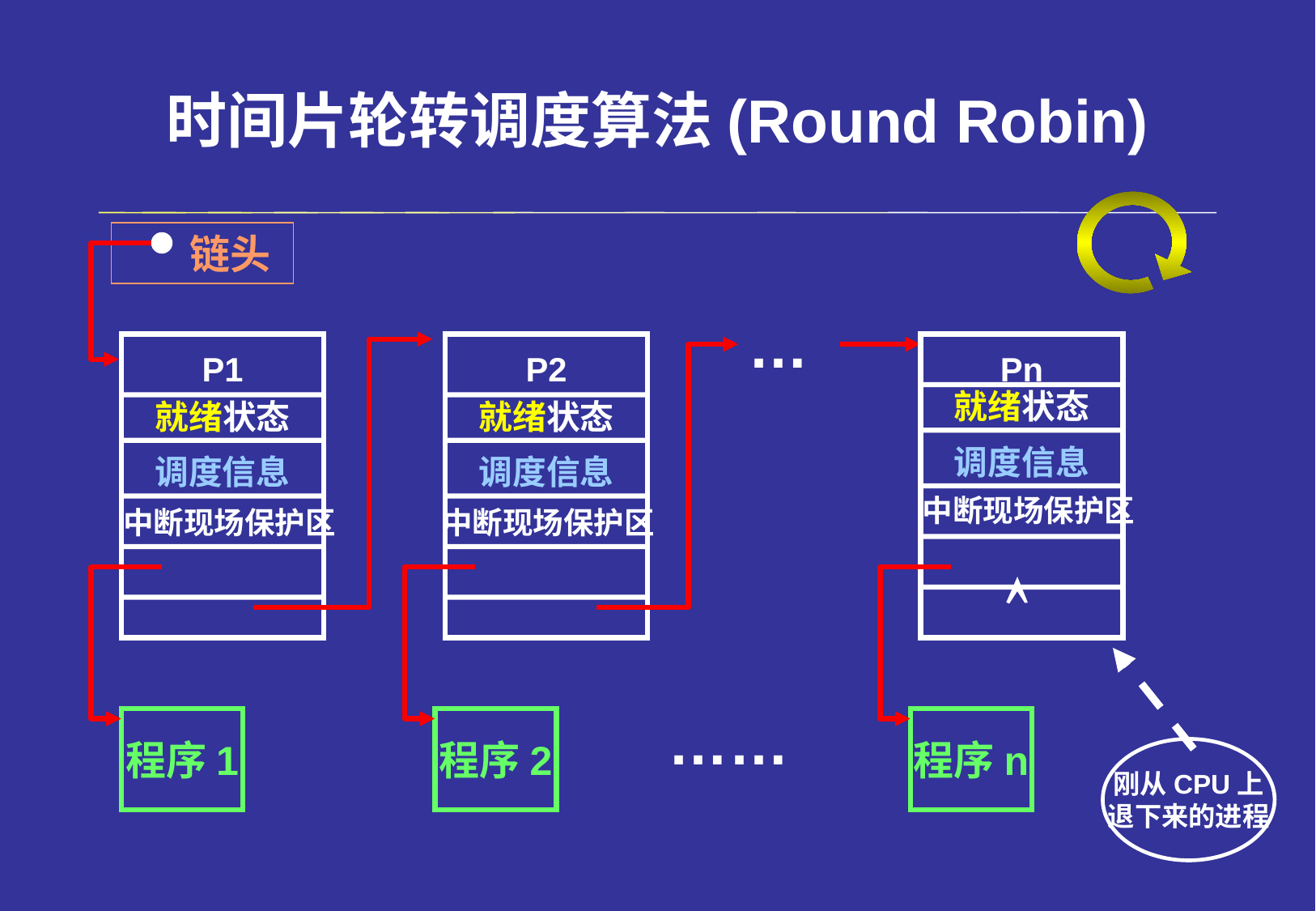

# 时间片轮转调度算法(Round Robin)

     链头

…

P1
P2
Pn

就绪状态

调度信息

就绪状态

调度信息

就绪状态

调度信息

中断现场保护区
中断现场保护区
中断现场保护区
∧

程序1

程序2

程序n

刚从CPU上
退下来的进程
……